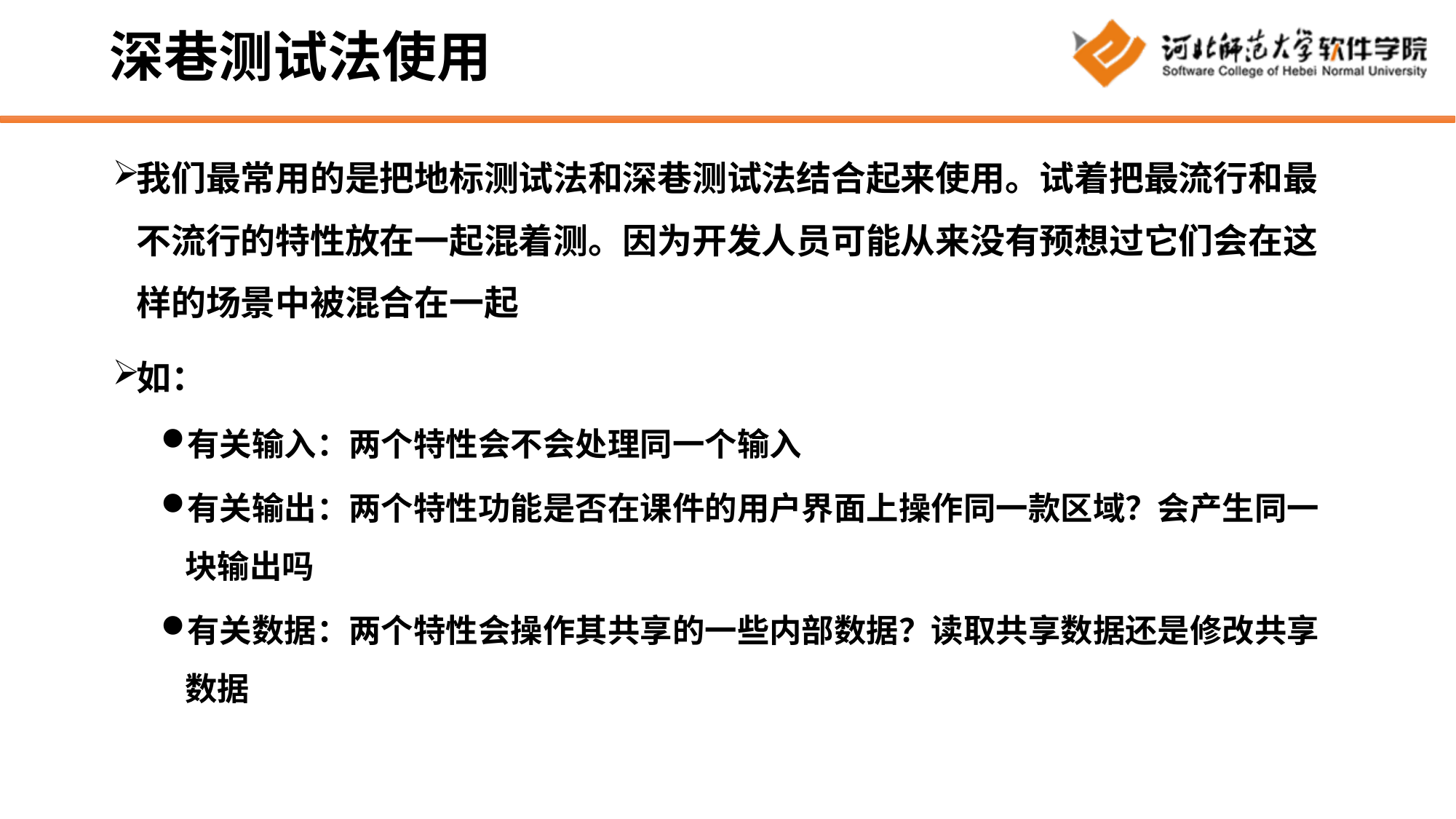

# 深巷测试法使用
我们最常用的是把地标测试法和深巷测试法结合起来使用。试着把最流行和最不流行的特性放在一起混着测。因为开发人员可能从来没有预想过它们会在这样的场景中被混合在一起
如：
有关输入：两个特性会不会处理同一个输入
有关输出：两个特性功能是否在课件的用户界面上操作同一款区域？会产生同一块输出吗
有关数据：两个特性会操作其共享的一些内部数据？读取共享数据还是修改共享数据